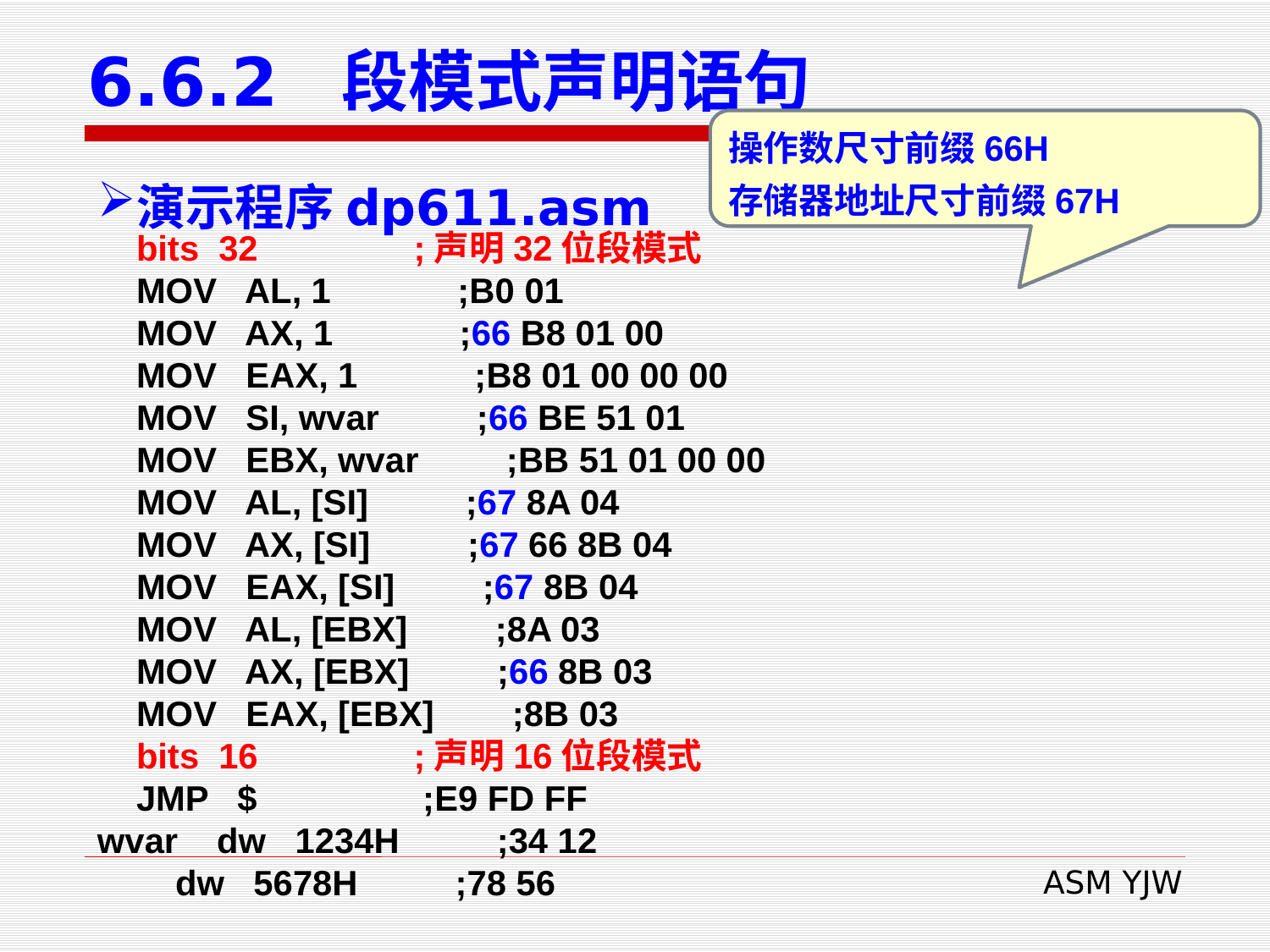

# 6.6.2  段模式声明语句
操作数尺寸前缀66H
存储器地址尺寸前缀67H
演示程序dp611.asm
    bits  32                ;声明32位段模式
    MOV   AL, 1             ;B0 01
    MOV   AX, 1             ;66 B8 01 00
    MOV   EAX, 1            ;B8 01 00 00 00
    MOV   SI, wvar          ;66 BE 51 01
    MOV   EBX, wvar         ;BB 51 01 00 00
    MOV   AL, [SI]          ;67 8A 04
    MOV   AX, [SI]          ;67 66 8B 04
    MOV   EAX, [SI]         ;67 8B 04
    MOV   AL, [EBX]         ;8A 03
    MOV   AX, [EBX]         ;66 8B 03
    MOV   EAX, [EBX]        ;8B 03
    bits  16                ;声明16位段模式
    JMP   $                 ;E9 FD FF
wvar    dw   1234H          ;34 12
        dw   5678H          ;78 56